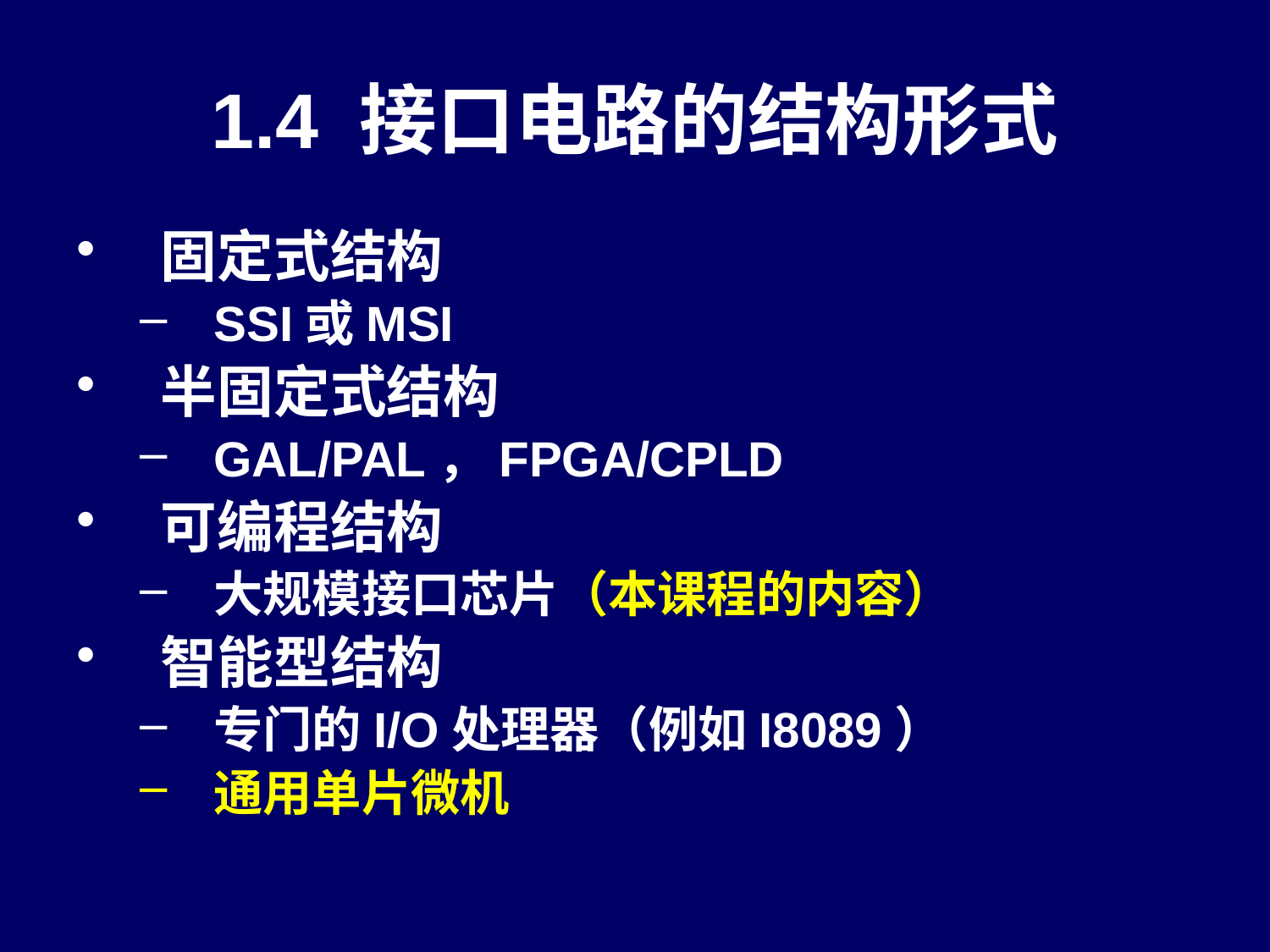

# 1.4 接口电路的结构形式
固定式结构
SSI或MSI
半固定式结构
GAL/PAL，FPGA/CPLD
可编程结构
大规模接口芯片（本课程的内容）
智能型结构
专门的I/O处理器（例如I8089）
通用单片微机